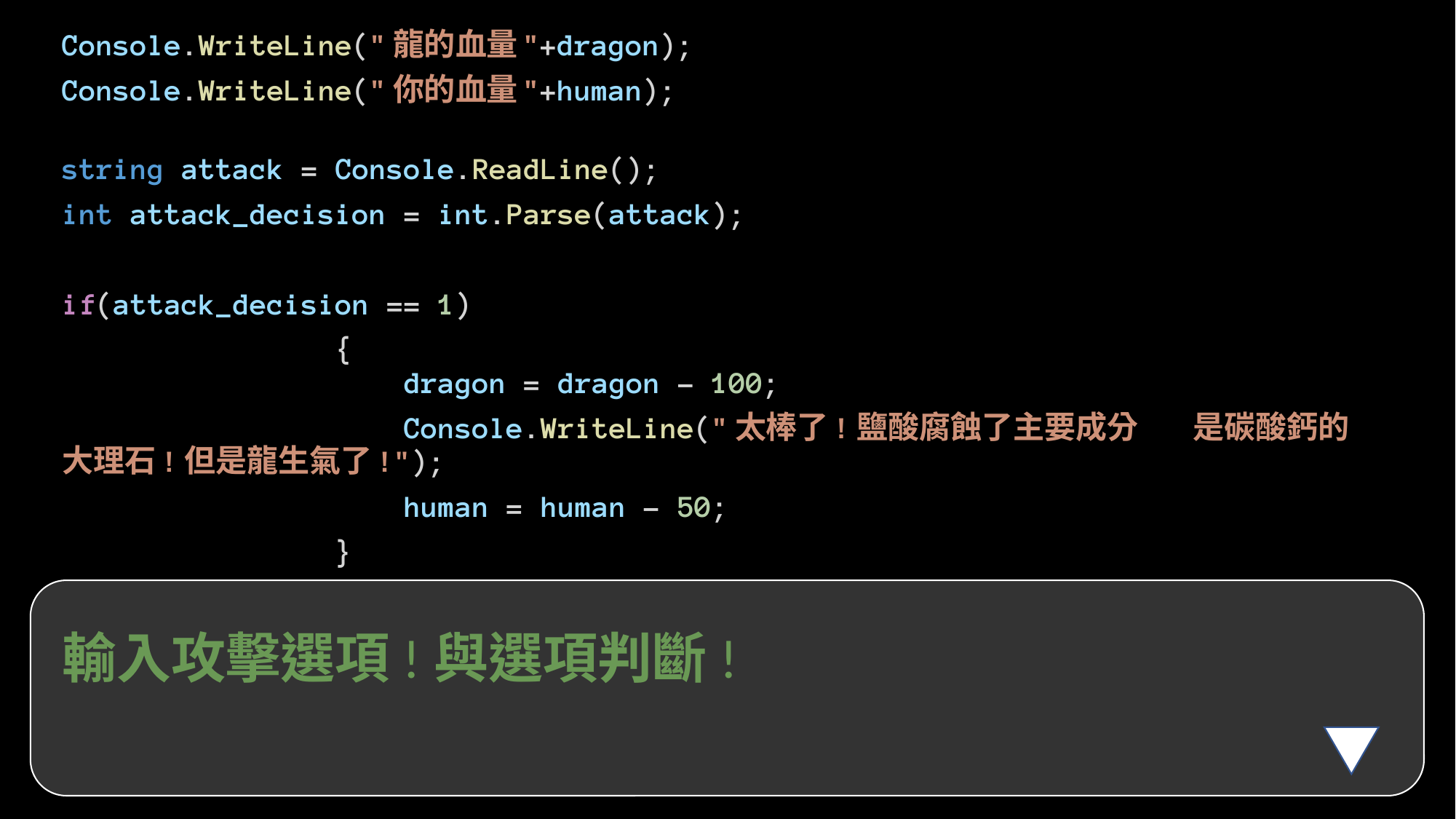

Console.WriteLine("龍的血量"+dragon);
Console.WriteLine("你的血量"+human);
string attack = Console.ReadLine();
int attack_decision = int.Parse(attack);

if(attack_decision == 1)
                {
                    dragon = dragon - 100;
                    Console.WriteLine("太棒了!鹽酸腐蝕了主要成分				是碳酸鈣的大理石!但是龍生氣了!");
                    human = human - 50;
                }

# 輸入攻擊選項!與選項判斷!